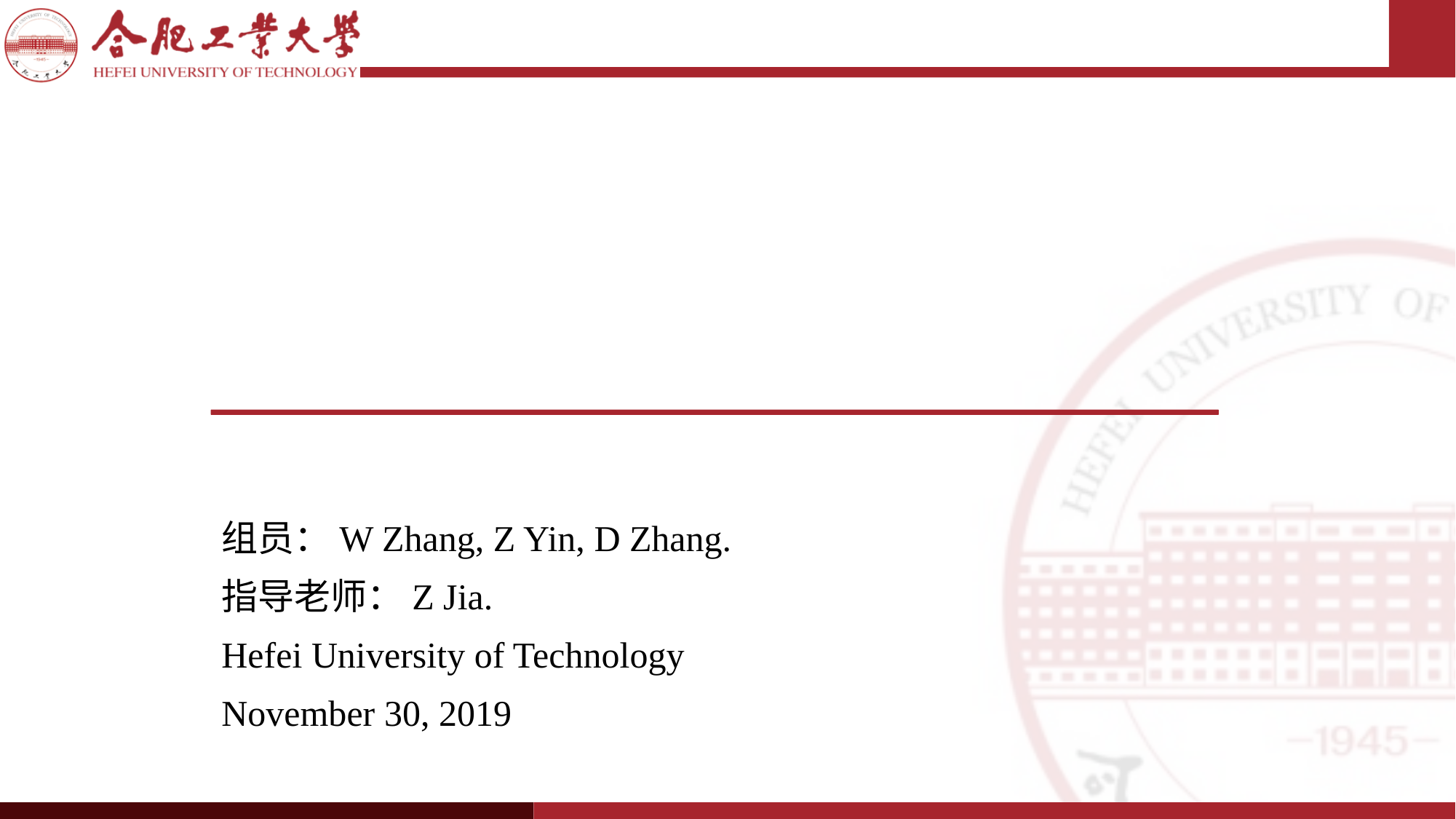

组员：W Zhang, Z Yin, D Zhang.
指导老师：Z Jia.
Hefei University of Technology
November 30, 2019